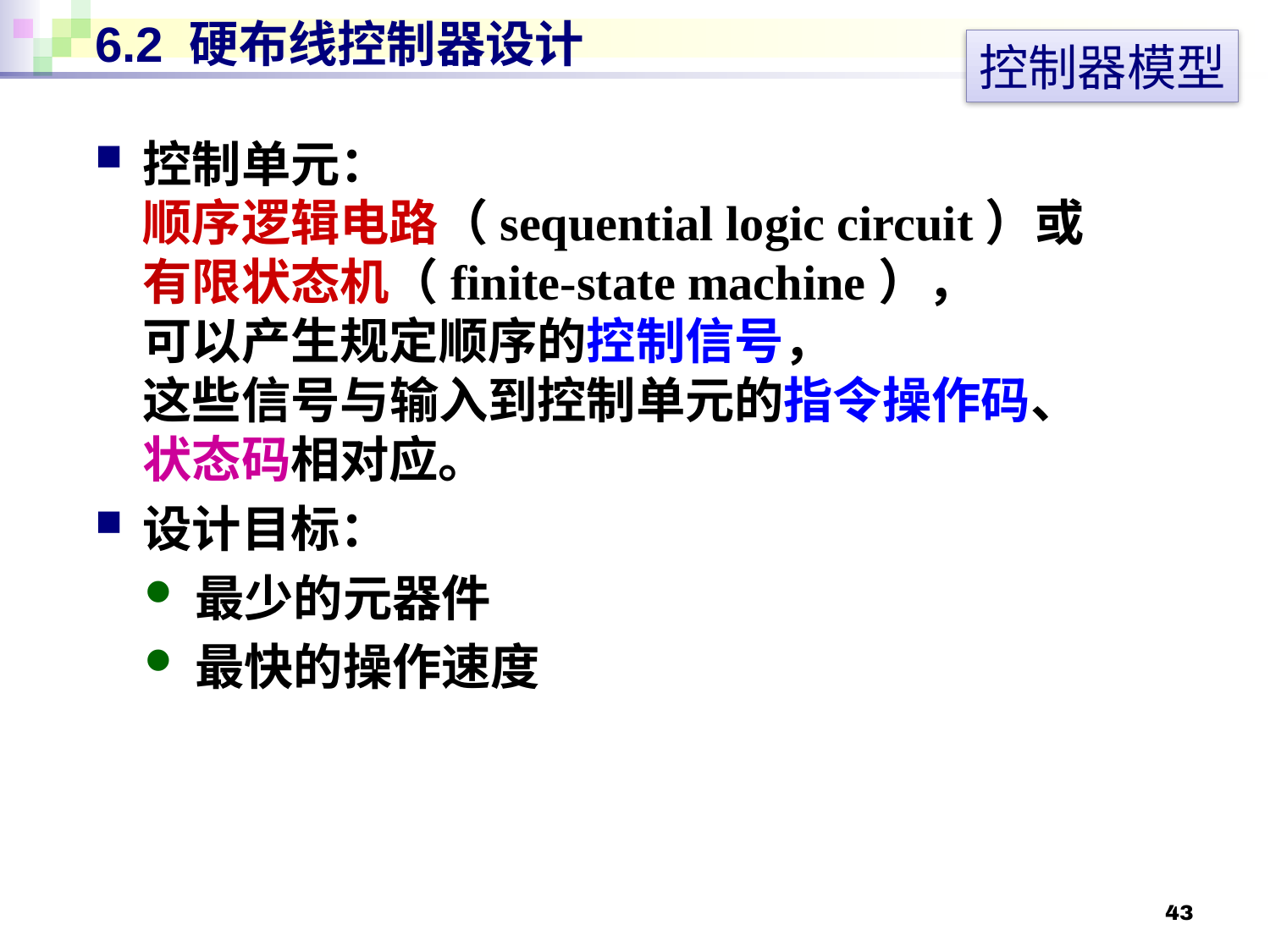

# 6.2 硬布线控制器设计
控制器模型
控制单元：
顺序逻辑电路（sequential logic circuit）或
有限状态机（finite-state machine），
可以产生规定顺序的控制信号，
这些信号与输入到控制单元的指令操作码、
状态码相对应。
设计目标：
最少的元器件
最快的操作速度
43